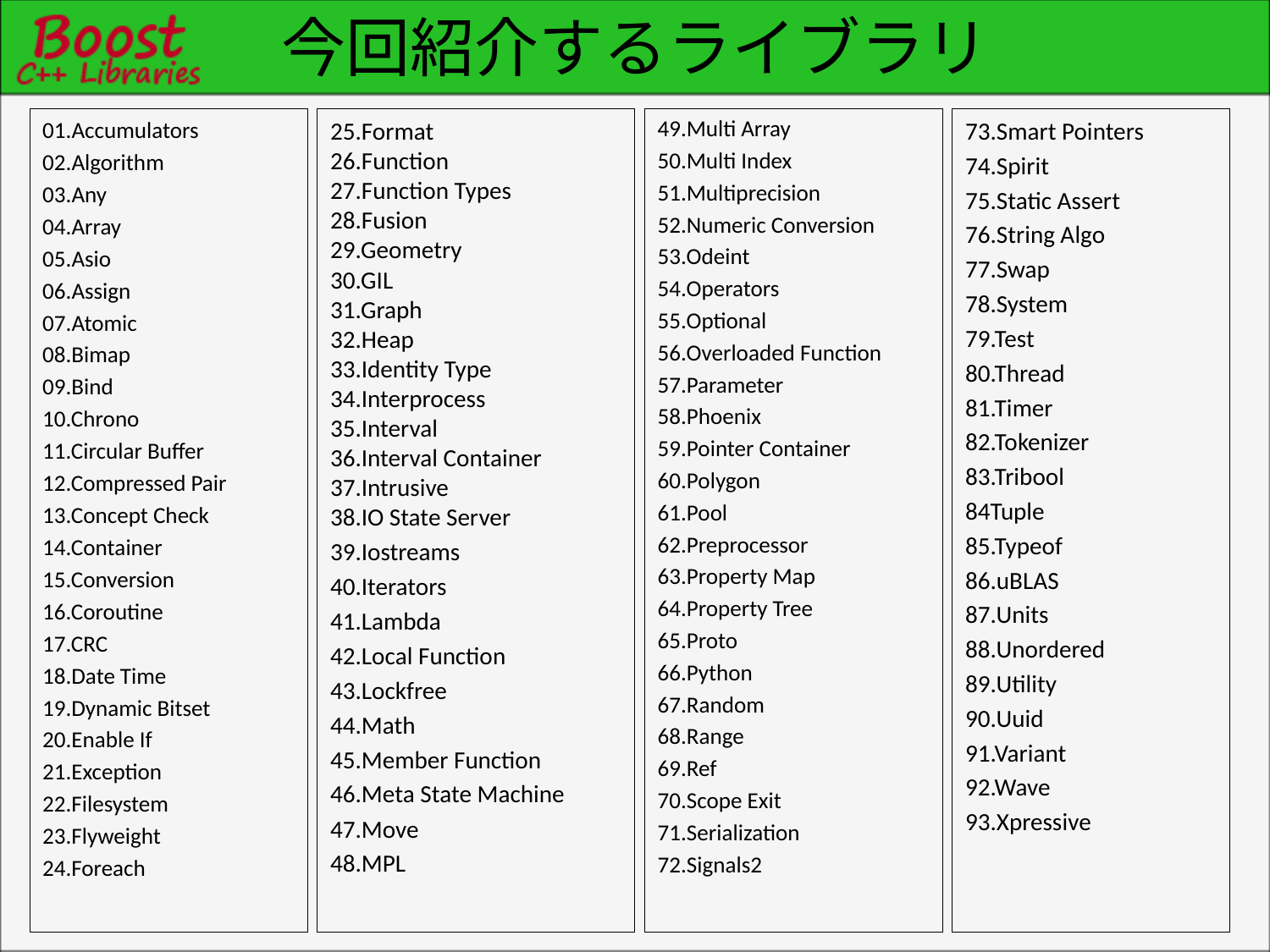

# 今回紹介するライブラリ
01.Accumulators
02.Algorithm
03.Any
04.Array
05.Asio
06.Assign
07.Atomic
08.Bimap
09.Bind
10.Chrono
11.Circular Buffer
12.Compressed Pair
13.Concept Check
14.Container
15.Conversion
16.Coroutine
17.CRC
18.Date Time
19.Dynamic Bitset
20.Enable If
21.Exception
22.Filesystem
23.Flyweight
24.Foreach
25.Format
26.Function
27.Function Types
28.Fusion
29.Geometry
30.GIL
31.Graph
32.Heap
33.Identity Type
34.Interprocess
35.Interval
36.Interval Container
37.Intrusive
38.IO State Server
39.Iostreams
40.Iterators
41.Lambda
42.Local Function
43.Lockfree
44.Math
45.Member Function
46.Meta State Machine
47.Move
48.MPL
73.Smart Pointers
74.Spirit
75.Static Assert
76.String Algo
77.Swap
78.System
79.Test
80.Thread
81.Timer
82.Tokenizer
83.Tribool
84Tuple
85.Typeof
86.uBLAS
87.Units
88.Unordered
89.Utility
90.Uuid
91.Variant
92.Wave
93.Xpressive
49.Multi Array
50.Multi Index
51.Multiprecision
52.Numeric Conversion
53.Odeint
54.Operators
55.Optional
56.Overloaded Function
57.Parameter
58.Phoenix
59.Pointer Container
60.Polygon
61.Pool
62.Preprocessor
63.Property Map
64.Property Tree
65.Proto
66.Python
67.Random
68.Range
69.Ref
70.Scope Exit
71.Serialization
72.Signals2